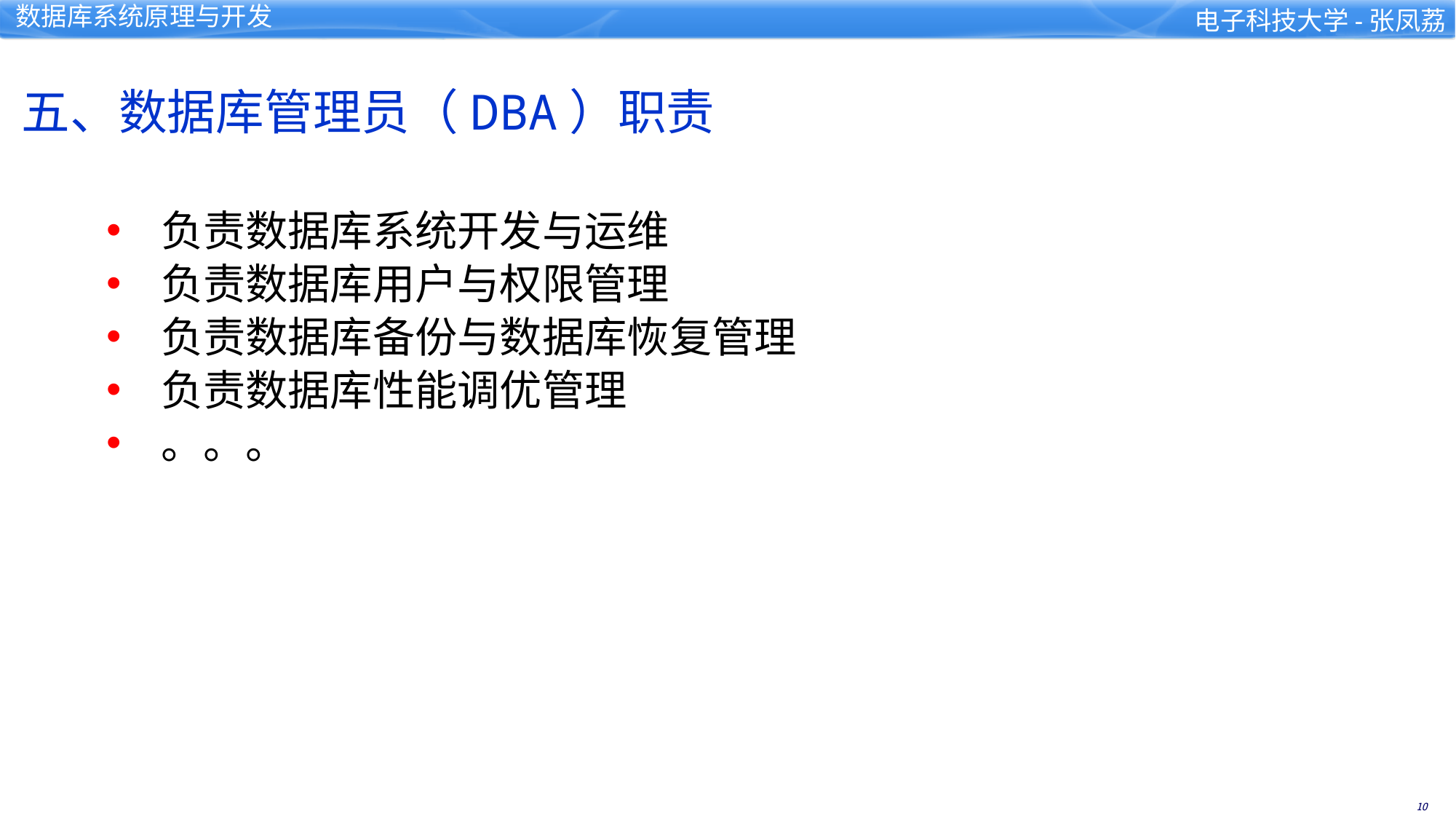

五、数据库管理员（DBA）职责
负责数据库系统开发与运维
负责数据库用户与权限管理
负责数据库备份与数据库恢复管理
负责数据库性能调优管理
。。。